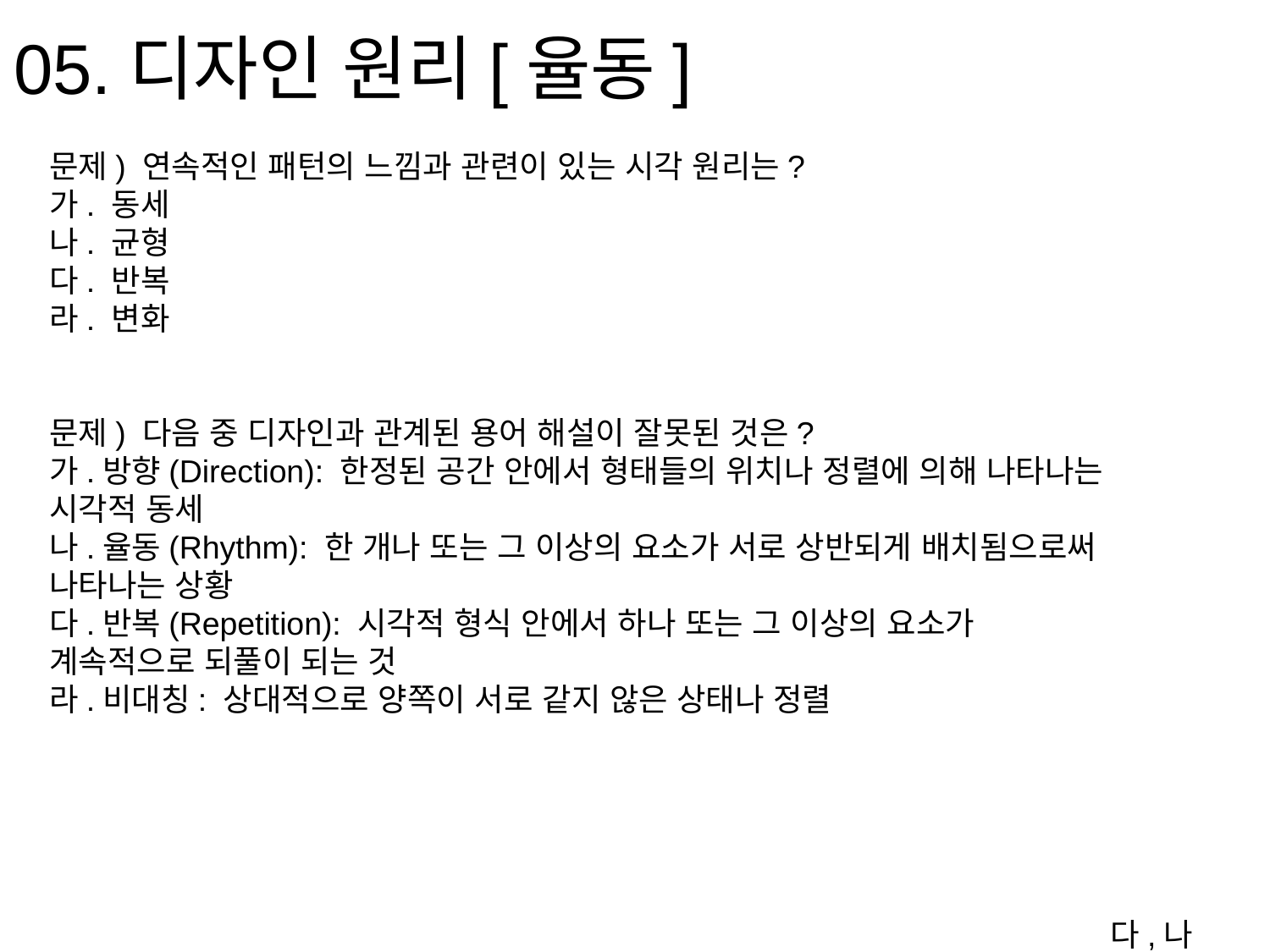

# 05.디자인 원리[율동]
문제) 연속적인 패턴의 느낌과 관련이 있는 시각 원리는?
가. 동세
나. 균형
다. 반복
라. 변화

문제) 다음 중 디자인과 관계된 용어 해설이 잘못된 것은?
가.방향(Direction): 한정된 공간 안에서 형태들의 위치나 정렬에 의해 나타나는 시각적 동세
나.율동(Rhythm): 한 개나 또는 그 이상의 요소가 서로 상반되게 배치됨으로써 나타나는 상황
다.반복(Repetition): 시각적 형식 안에서 하나 또는 그 이상의 요소가 계속적으로 되풀이 되는 것
라.비대칭: 상대적으로 양쪽이 서로 같지 않은 상태나 정렬

다,나